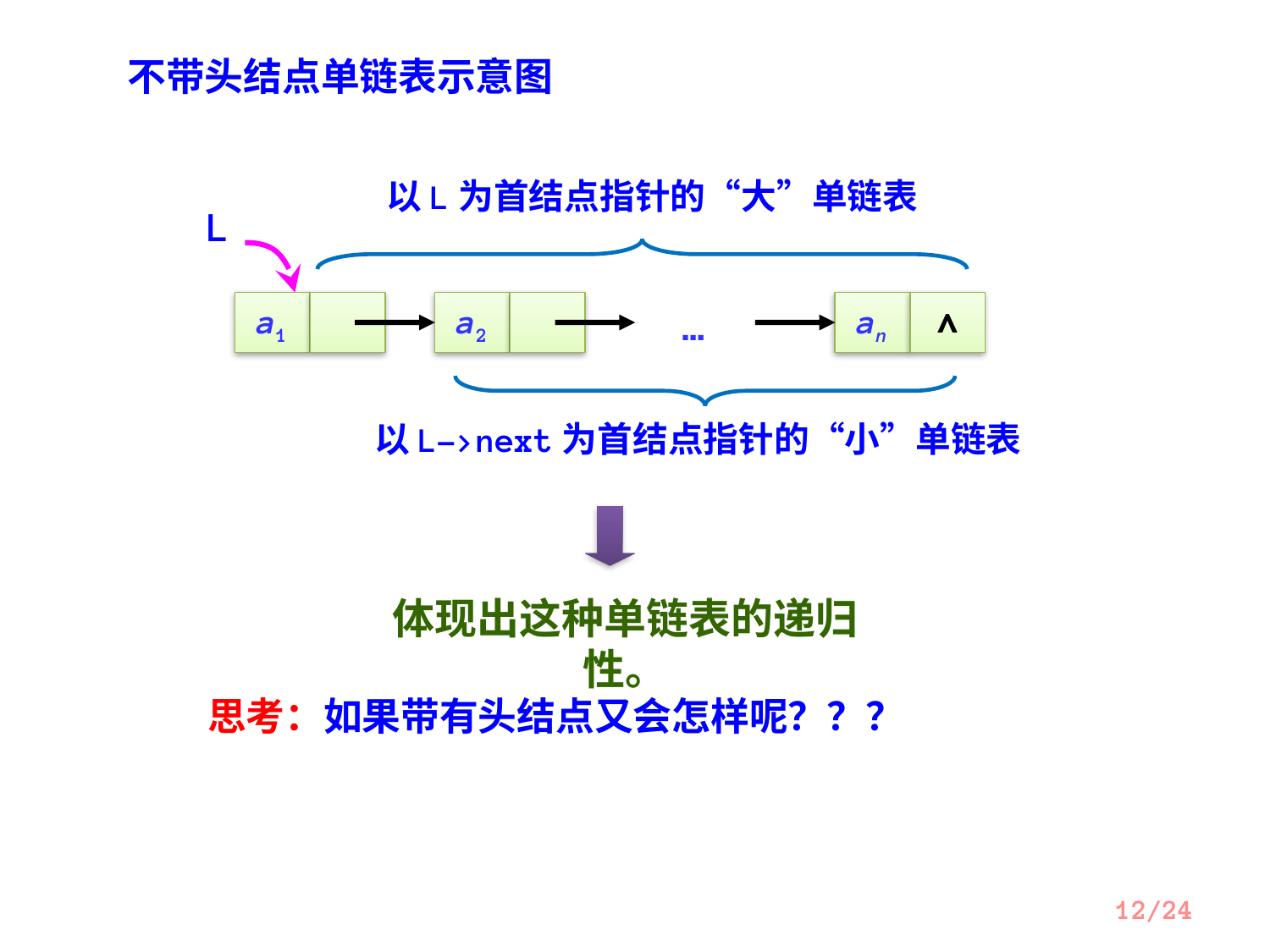

不带头结点单链表示意图

以L为首结点指针的“大”单链表
L

a1

a2

…
an
∧

以L->next为首结点指针的“小”单链表

体现出这种单链表的递归性。
思考：如果带有头结点又会怎样呢？？？
12/24